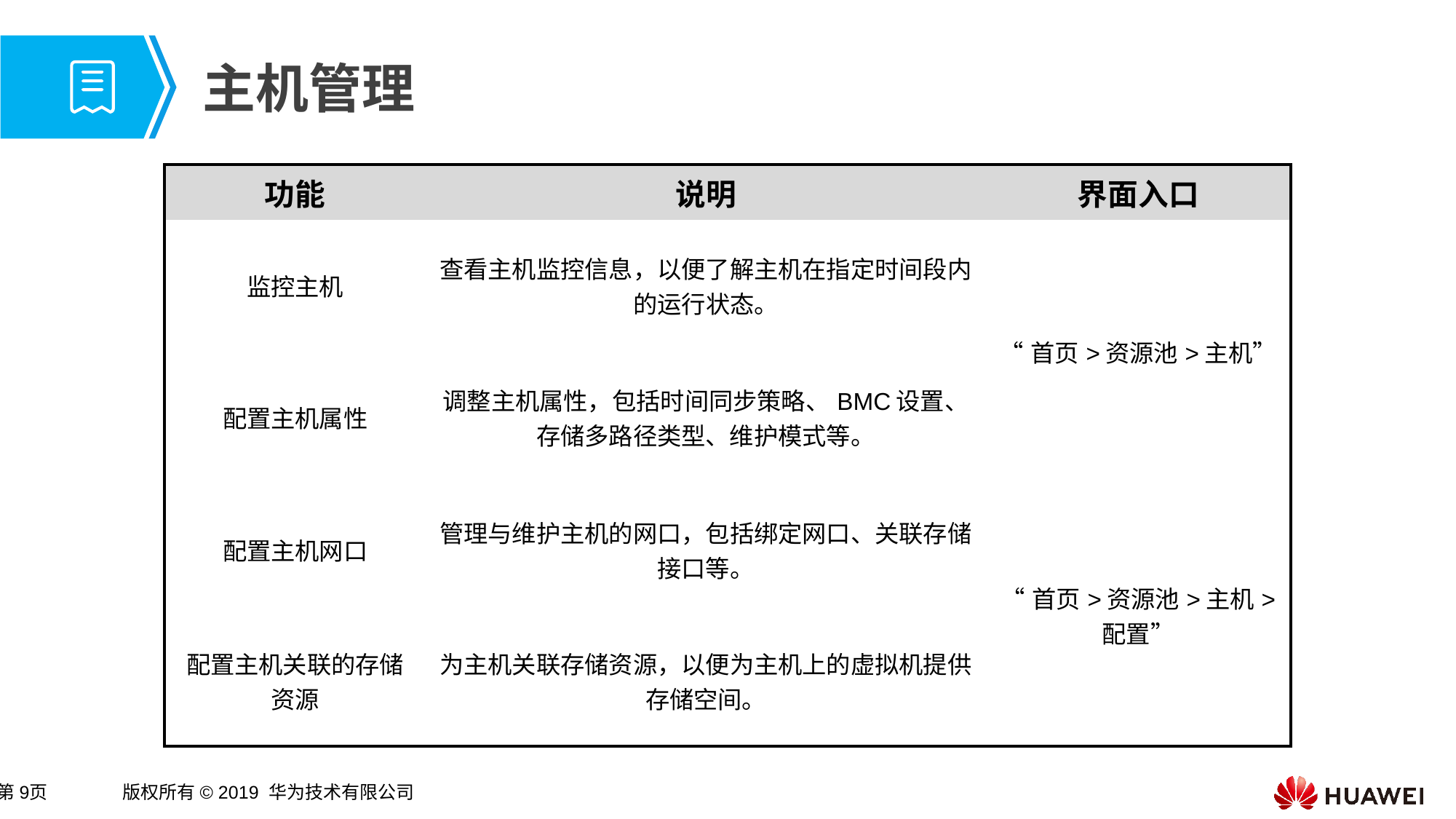

# 主机管理
| 功能 | 说明 | 界面入口 |
| --- | --- | --- |
| 监控主机 | 查看主机监控信息，以便了解主机在指定时间段内的运行状态。 | “首页>资源池>主机” |
| 配置主机属性 | 调整主机属性，包括时间同步策略、BMC设置、存储多路径类型、维护模式等。 |  |
| 配置主机网口 | 管理与维护主机的网口，包括绑定网口、关联存储接口等。 | “首页>资源池>主机> 配置” |
| 配置主机关联的存储资源 | 为主机关联存储资源，以便为主机上的虚拟机提供存储空间。 |  |